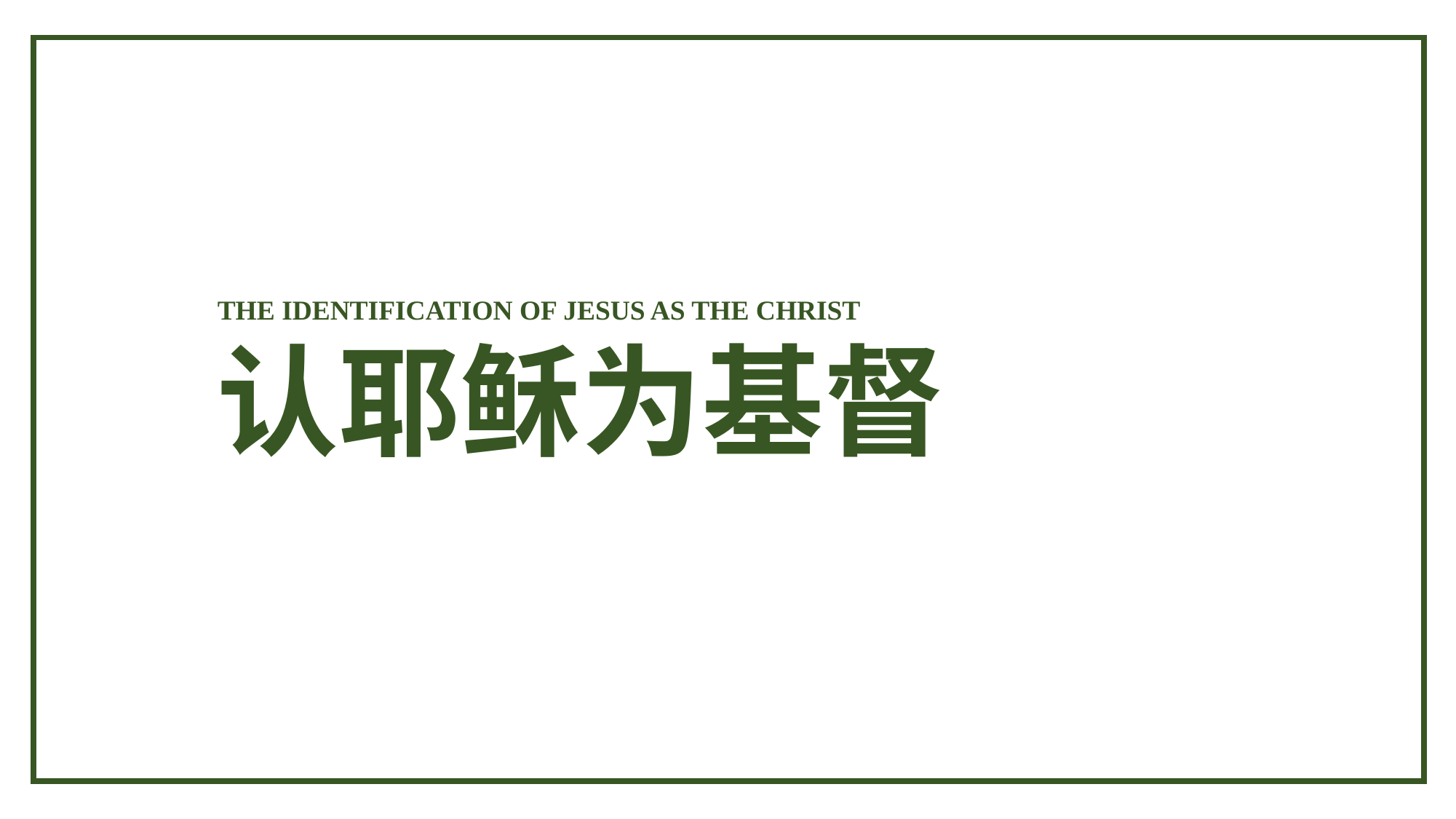

THE IDENTIFICATION OF JESUS AS THE CHRIST
认耶稣为基督